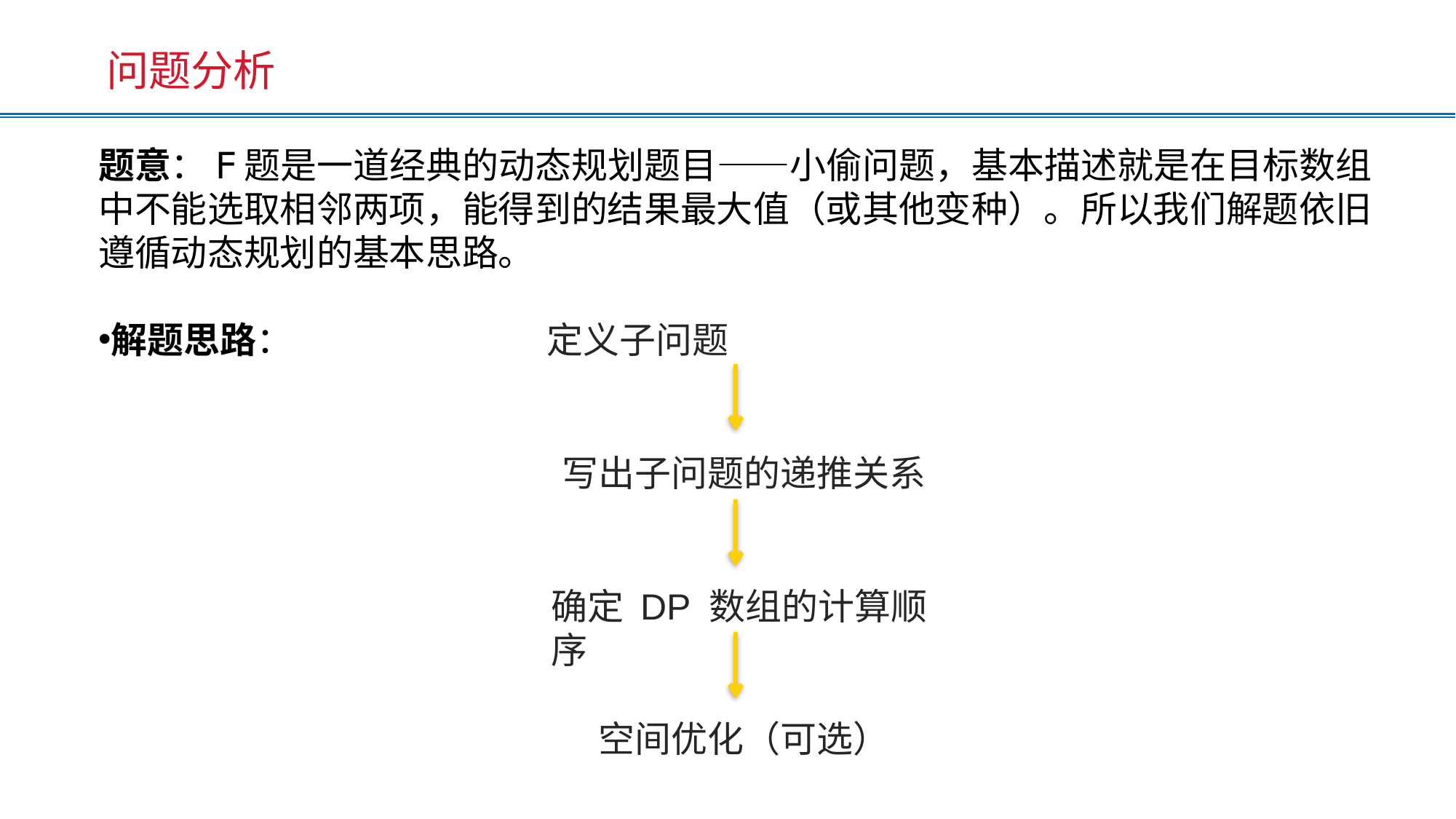

问题分析
题意：F题是一道经典的动态规划题目——小偷问题，基本描述就是在目标数组中不能选取相邻两项，能得到的结果最大值（或其他变种）。所以我们解题依旧遵循动态规划的基本思路。

解题思路：                               定义子问题

写出子问题的递推关系
确定 DP 数组的计算顺序
空间优化（可选）